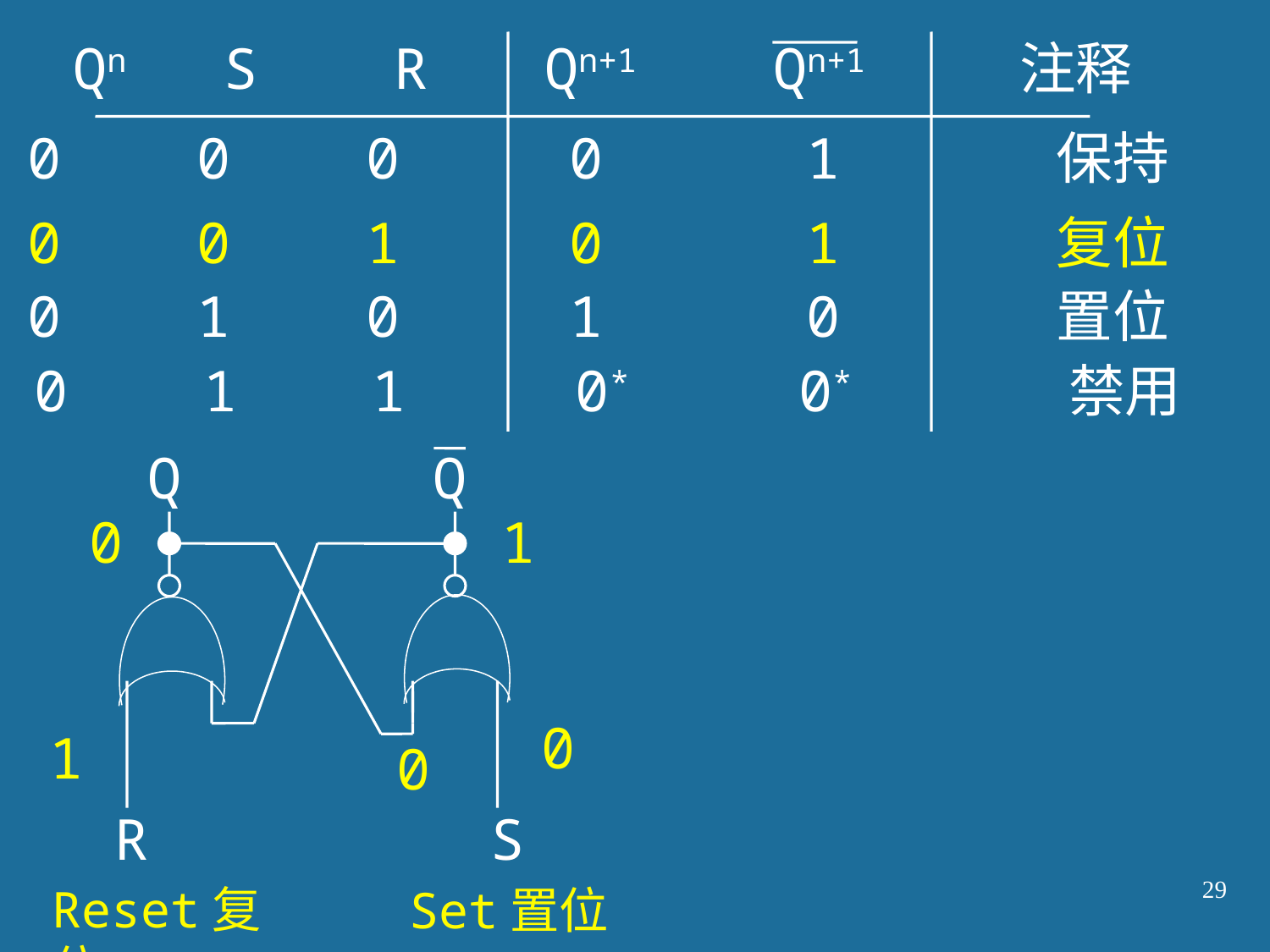

Qn     S       R      Qn+1       Qn+1     注释

0    0    0     0      1      保持
0    0    1     0      1      复位
0    1    0     1      0      置位
0    1    1     0*     0*      禁用
Q
Q

 R
 S

Reset复位
Set置位
0
1
0
1
0
29